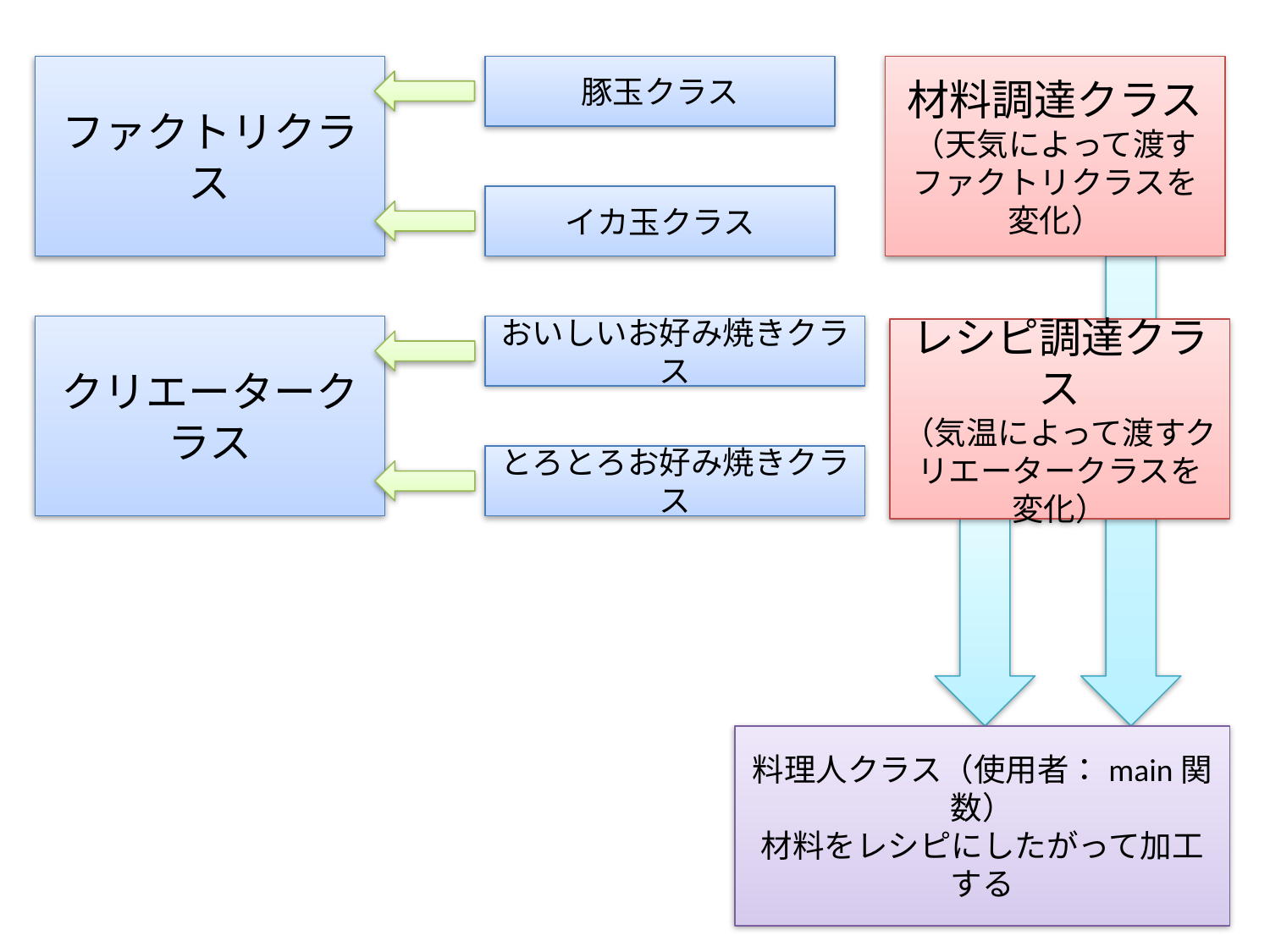

ファクトリクラス
豚玉クラス
材料調達クラス
（天気によって渡すファクトリクラスを変化）

イカ玉クラス

クリエータークラス
おいしいお好み焼きクラス
レシピ調達クラス
（気温によって渡すクリエータークラスを変化）

とろとろお好み焼きクラス

料理人クラス（使用者：main関数）
材料をレシピにしたがって加工する